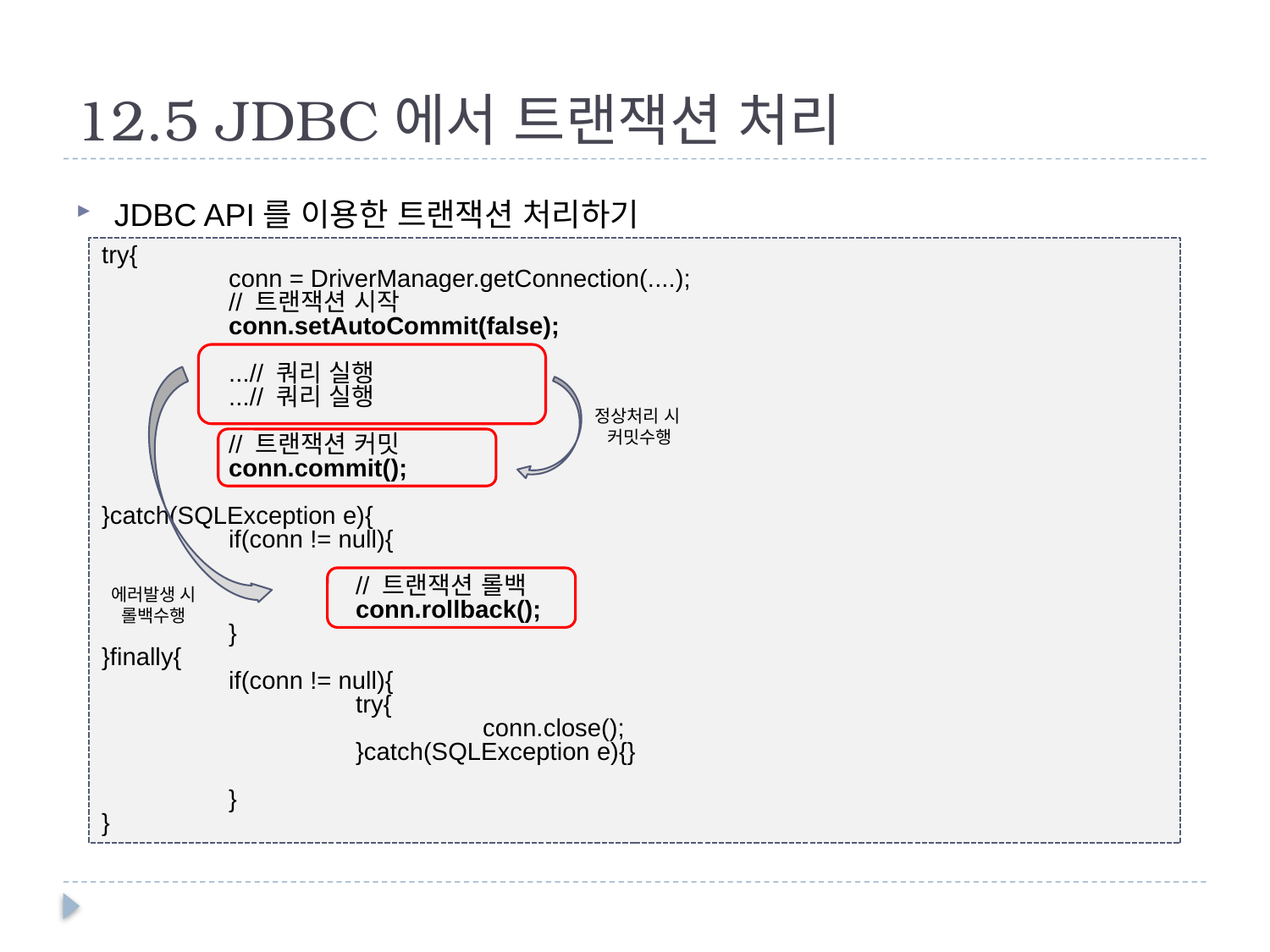

# 12.5 JDBC에서 트랜잭션 처리
JDBC API를 이용한 트랜잭션 처리하기
try{
	conn = DriverManager.getConnection(....);
	// 트랜잭션 시작
	conn.setAutoCommit(false);

	...// 쿼리 실행
	...// 쿼리 실행

	// 트랜잭션 커밋
	conn.commit();

}catch(SQLException e){
	if(conn != null){

		// 트랜잭션 롤백
		conn.rollback();
	}
}finally{
	if(conn != null){
		try{
			conn.close();
		}catch(SQLException e){}

	}
}

정상처리 시
커밋수행

에러발생 시
롤백수행